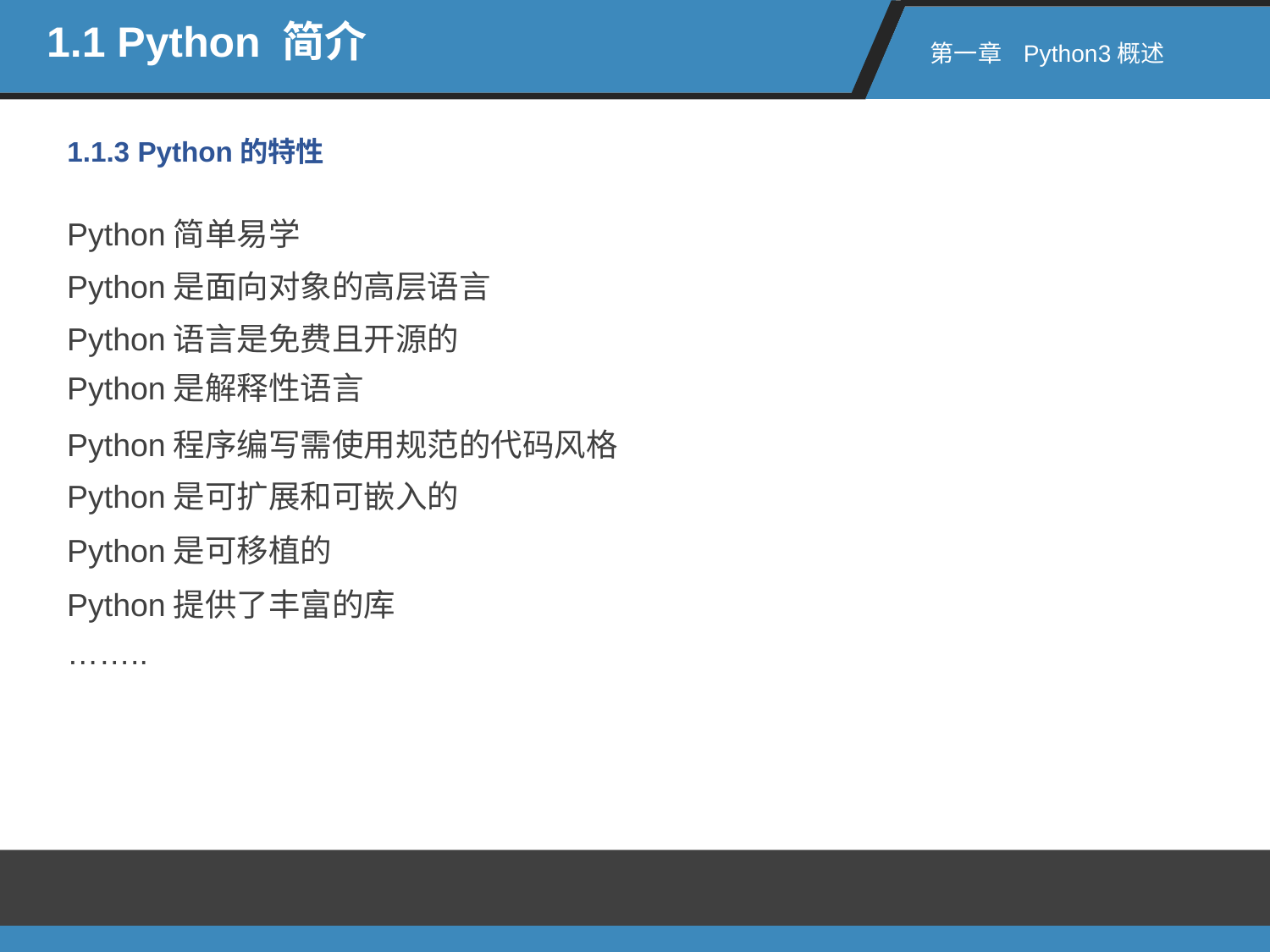

1.1 Python 简介

第一章   Python3概述
1.1.3 Python的特性
Python简单易学
Python是面向对象的高层语言
Python语言是免费且开源的
Python是解释性语言
Python程序编写需使用规范的代码风格
Python是可扩展和可嵌入的
Python是可移植的
Python提供了丰富的库
……..